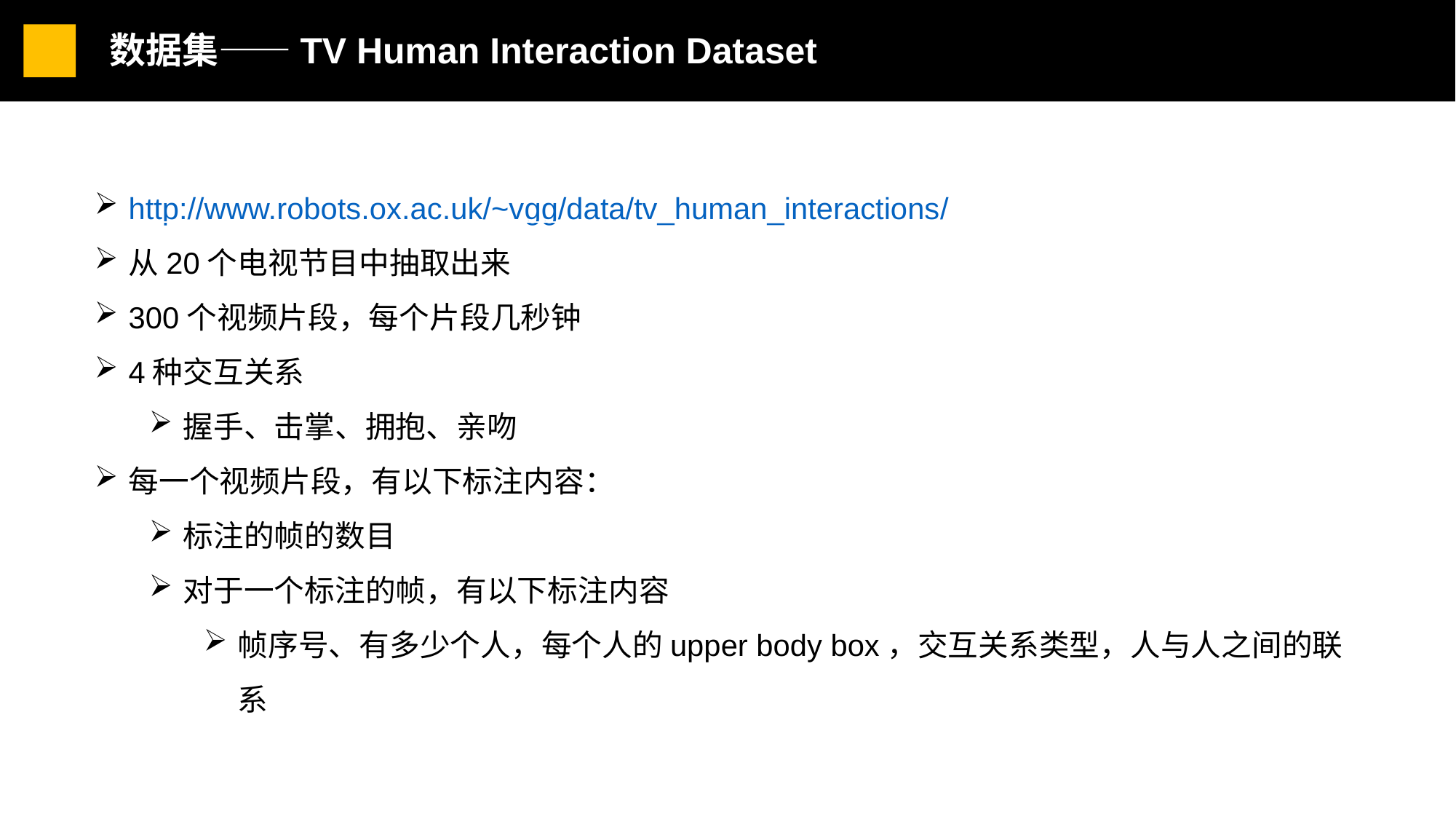

数据集——TV Human Interaction Dataset
http://www.robots.ox.ac.uk/~vgg/data/tv_human_interactions/
从20个电视节目中抽取出来
300个视频片段，每个片段几秒钟
4种交互关系
握手、击掌、拥抱、亲吻
每一个视频片段，有以下标注内容：
标注的帧的数目
对于一个标注的帧，有以下标注内容
帧序号、有多少个人，每个人的upper body box，交互关系类型，人与人之间的联系